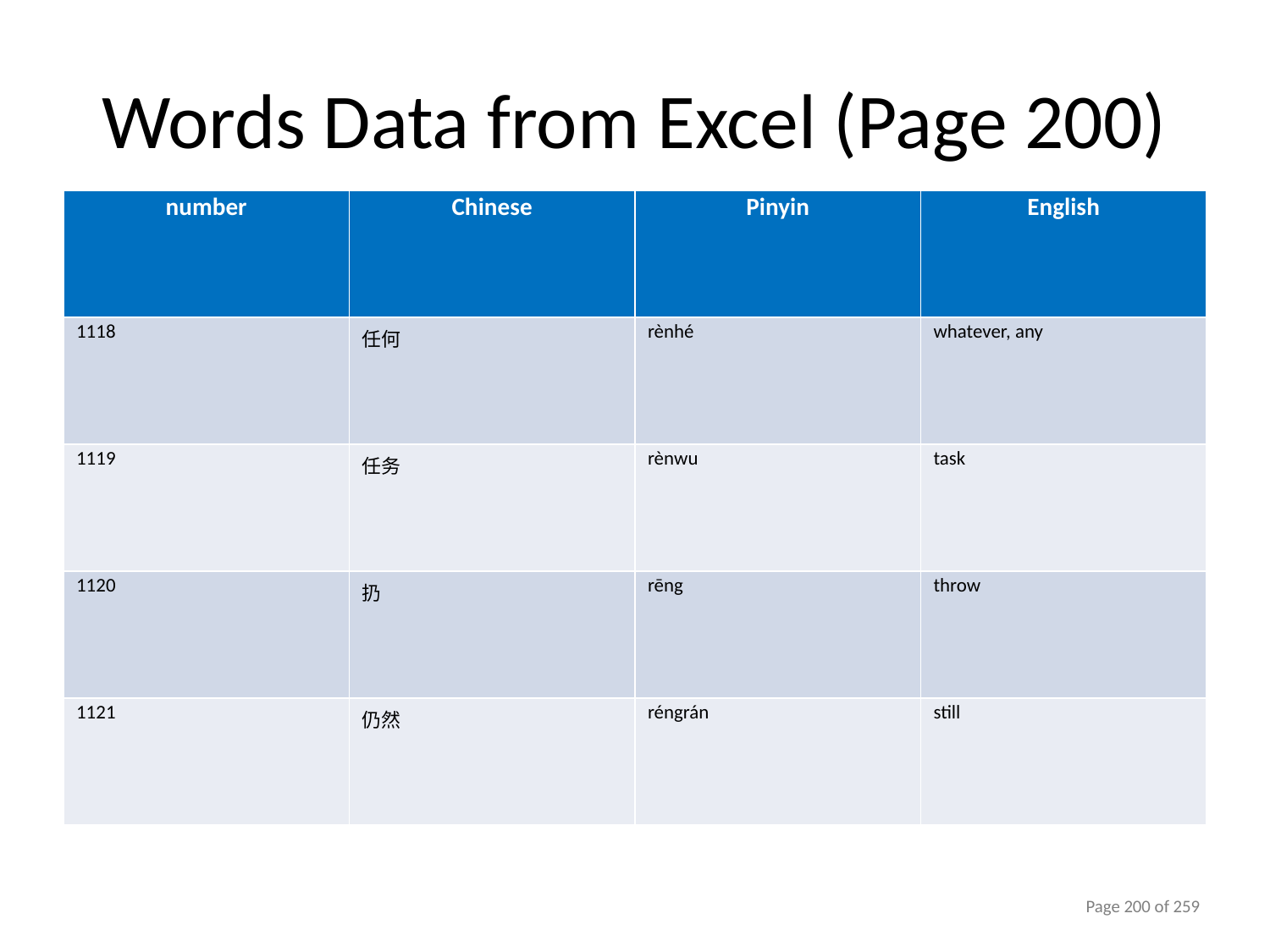

# Words Data from Excel (Page 200)
| number | Chinese | Pinyin | English |
| --- | --- | --- | --- |
| 1118 | 任何 | rènhé | whatever, any |
| 1119 | 任务 | rènwu | task |
| 1120 | 扔 | rēng | throw |
| 1121 | 仍然 | réngrán | still |

Page 200 of 259